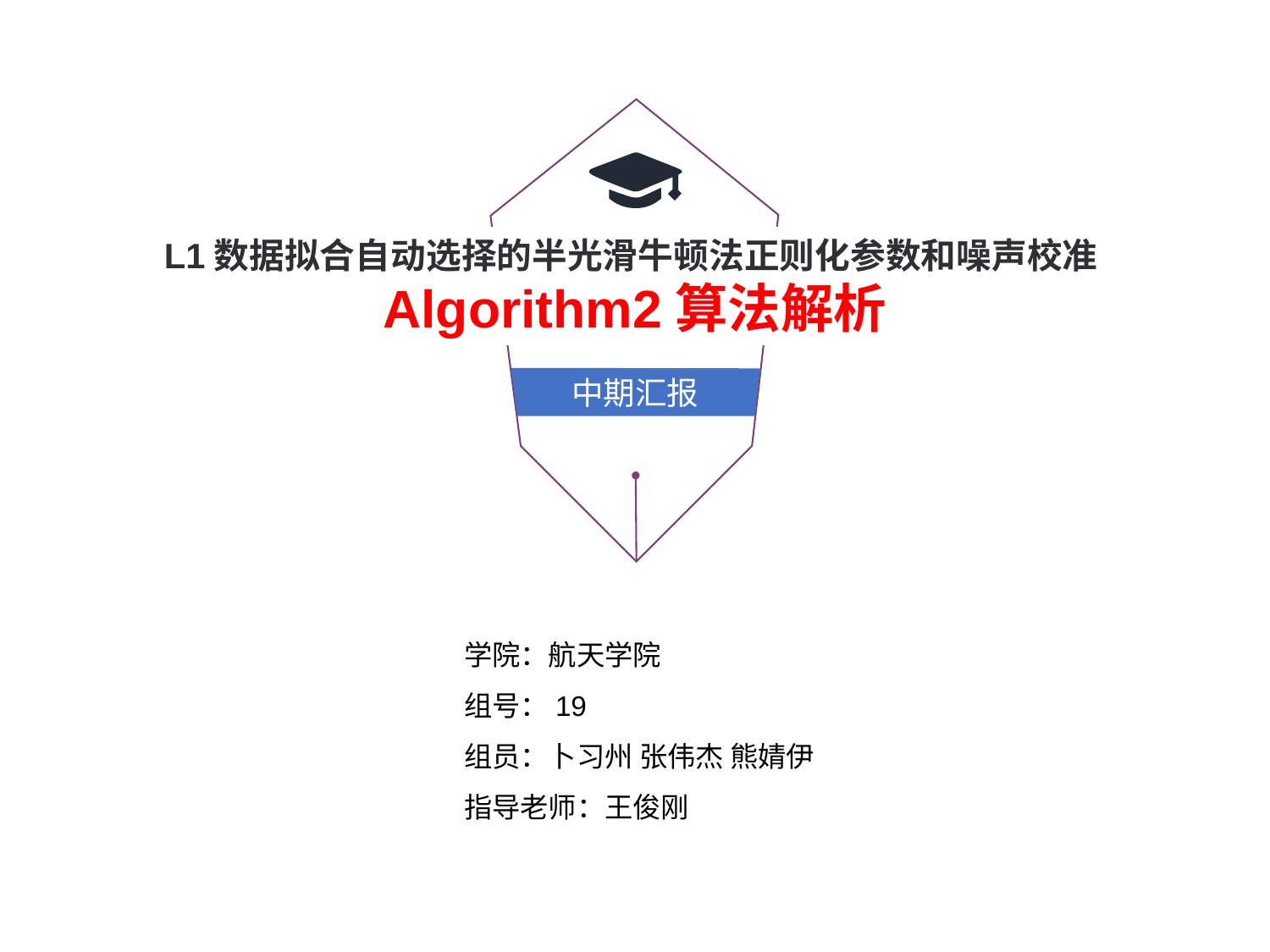

L1数据拟合自动选择的半光滑牛顿法正则化参数和噪声校准
Algorithm2算法解析
中期汇报

学院：航天学院
组号：19
组员：卜习州 张伟杰 熊婧伊
指导老师：王俊刚

合作QQ： 243001978